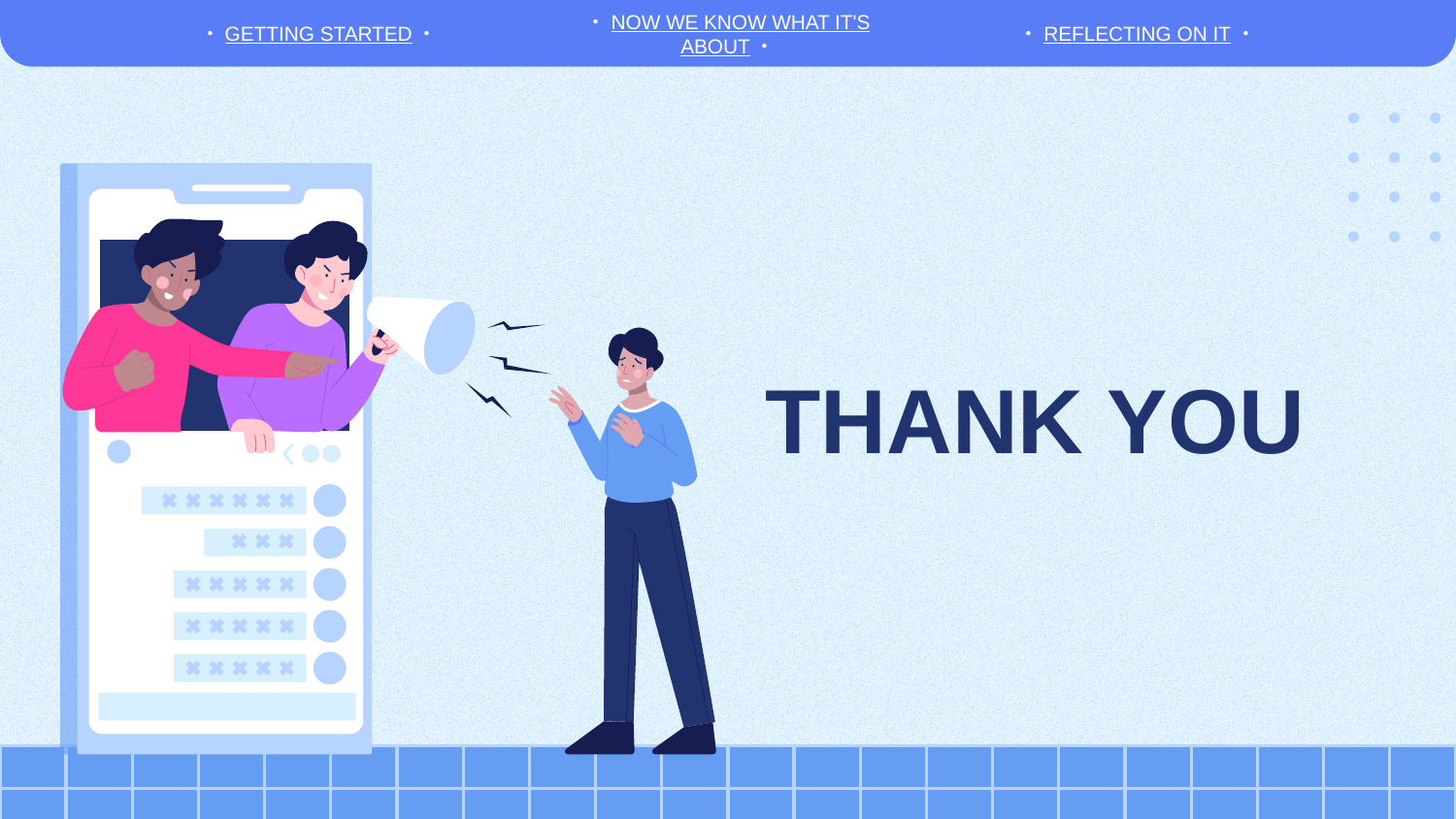

・GETTING STARTED・
・NOW WE KNOW WHAT IT'S ABOUT・
・REFLECTING ON IT・

# THANK YOU